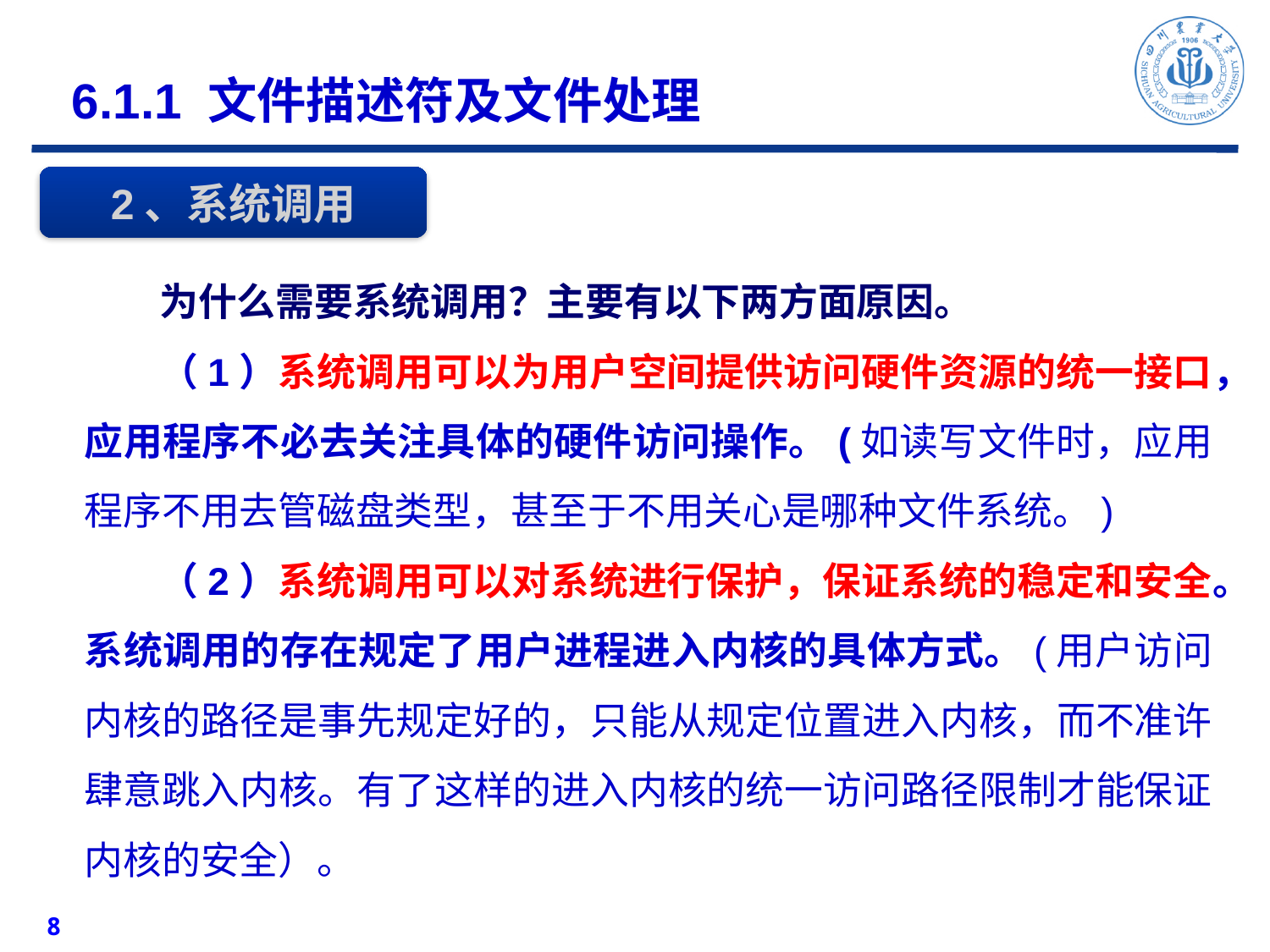

6.1.1 文件描述符及文件处理
2、系统调用
为什么需要系统调用？主要有以下两方面原因。
（1）系统调用可以为用户空间提供访问硬件资源的统一接口，应用程序不必去关注具体的硬件访问操作。(如读写文件时，应用程序不用去管磁盘类型，甚至于不用关心是哪种文件系统。)
（2）系统调用可以对系统进行保护，保证系统的稳定和安全。系统调用的存在规定了用户进程进入内核的具体方式。(用户访问内核的路径是事先规定好的，只能从规定位置进入内核，而不准许肆意跳入内核。有了这样的进入内核的统一访问路径限制才能保证内核的安全）。